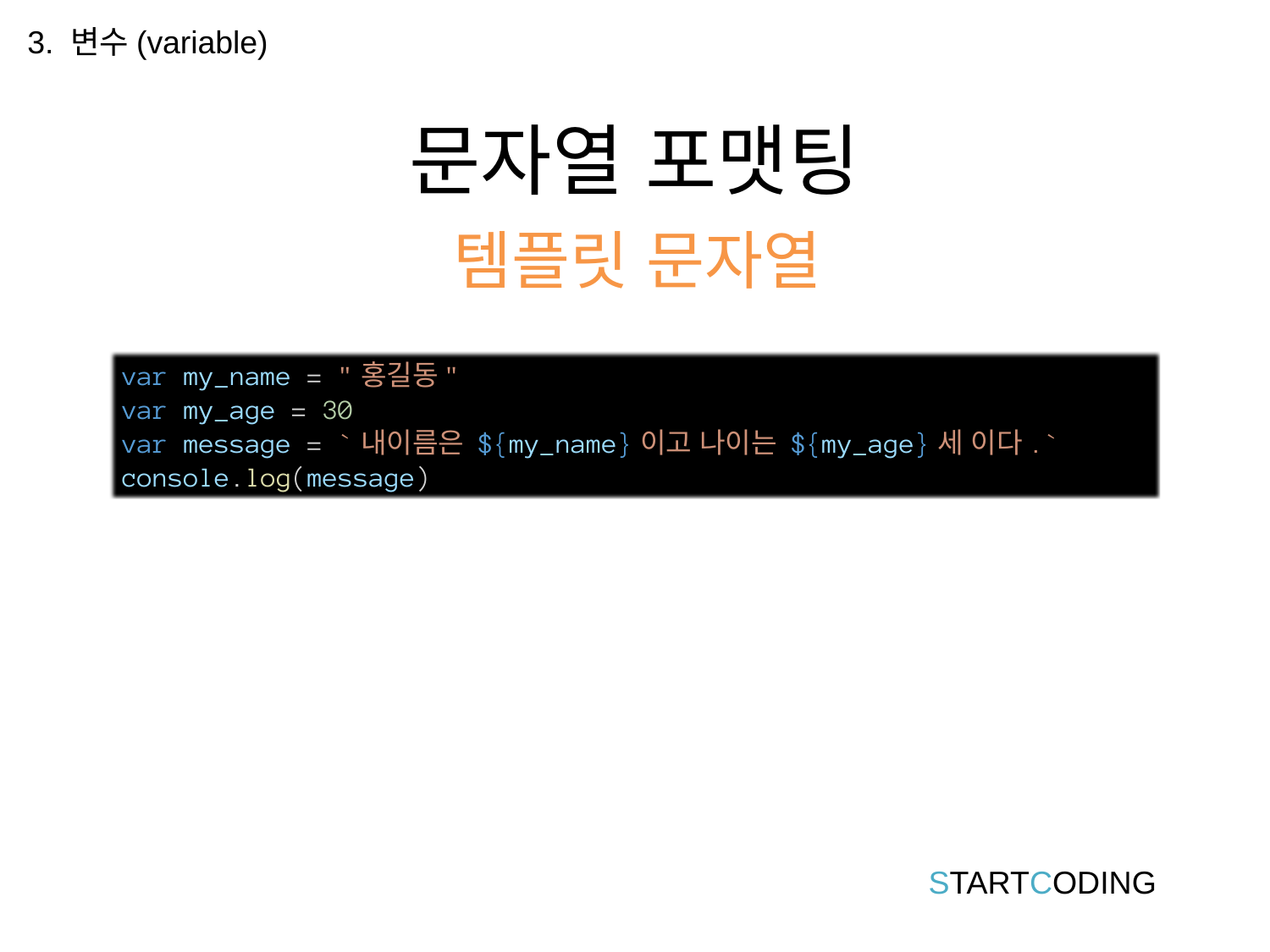

3. 변수(variable)
# 문자열 포맷팅
템플릿 문자열
var my_name = "홍길동"
var my_age = 30
var message = `내이름은 ${my_name}이고 나이는 ${my_age}세 이다.`
console.log(message)
STARTCODING